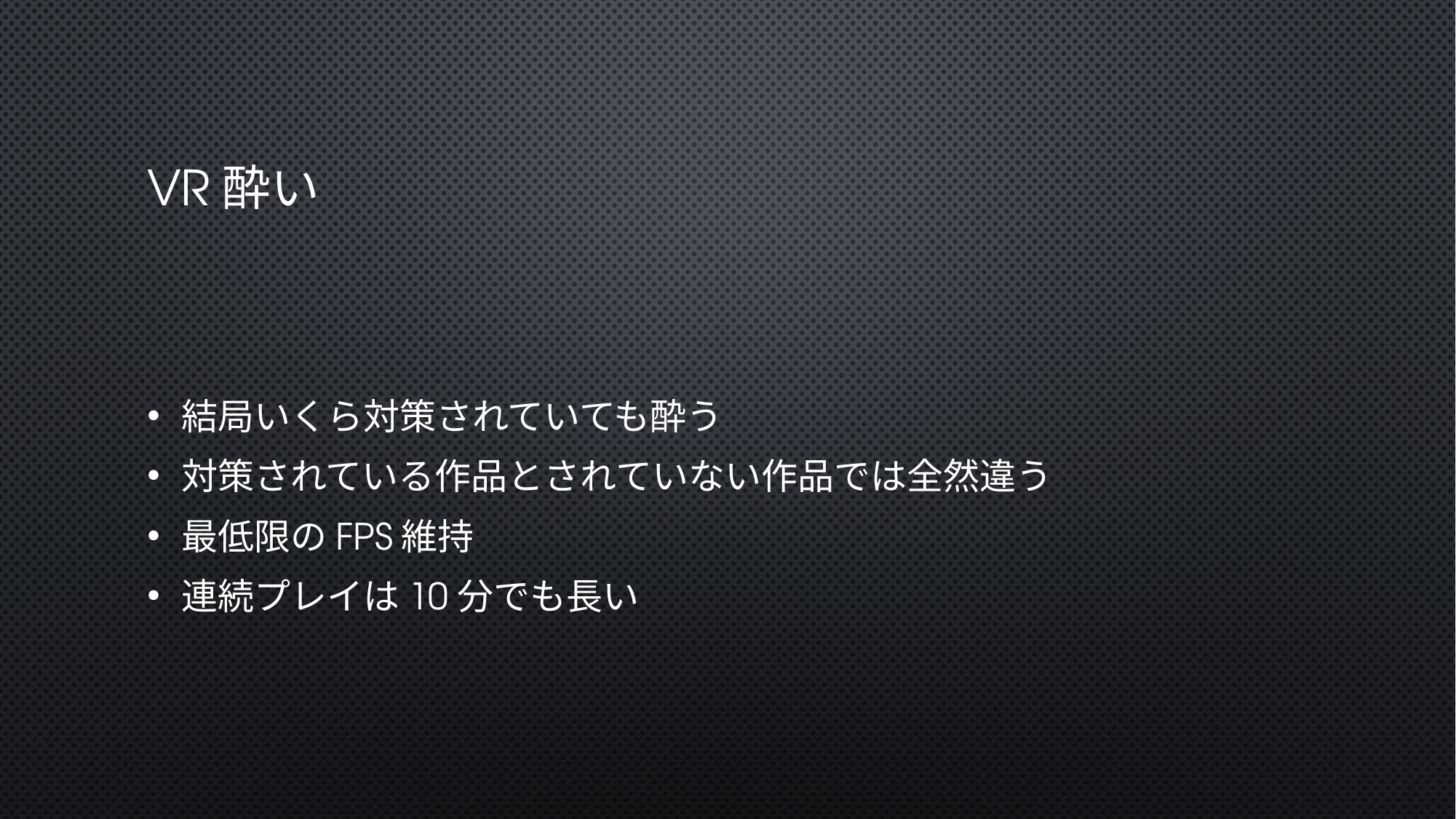

# VR酔い
結局いくら対策されていても酔う
対策されている作品とされていない作品では全然違う
最低限のFPS維持
連続プレイは10分でも長い